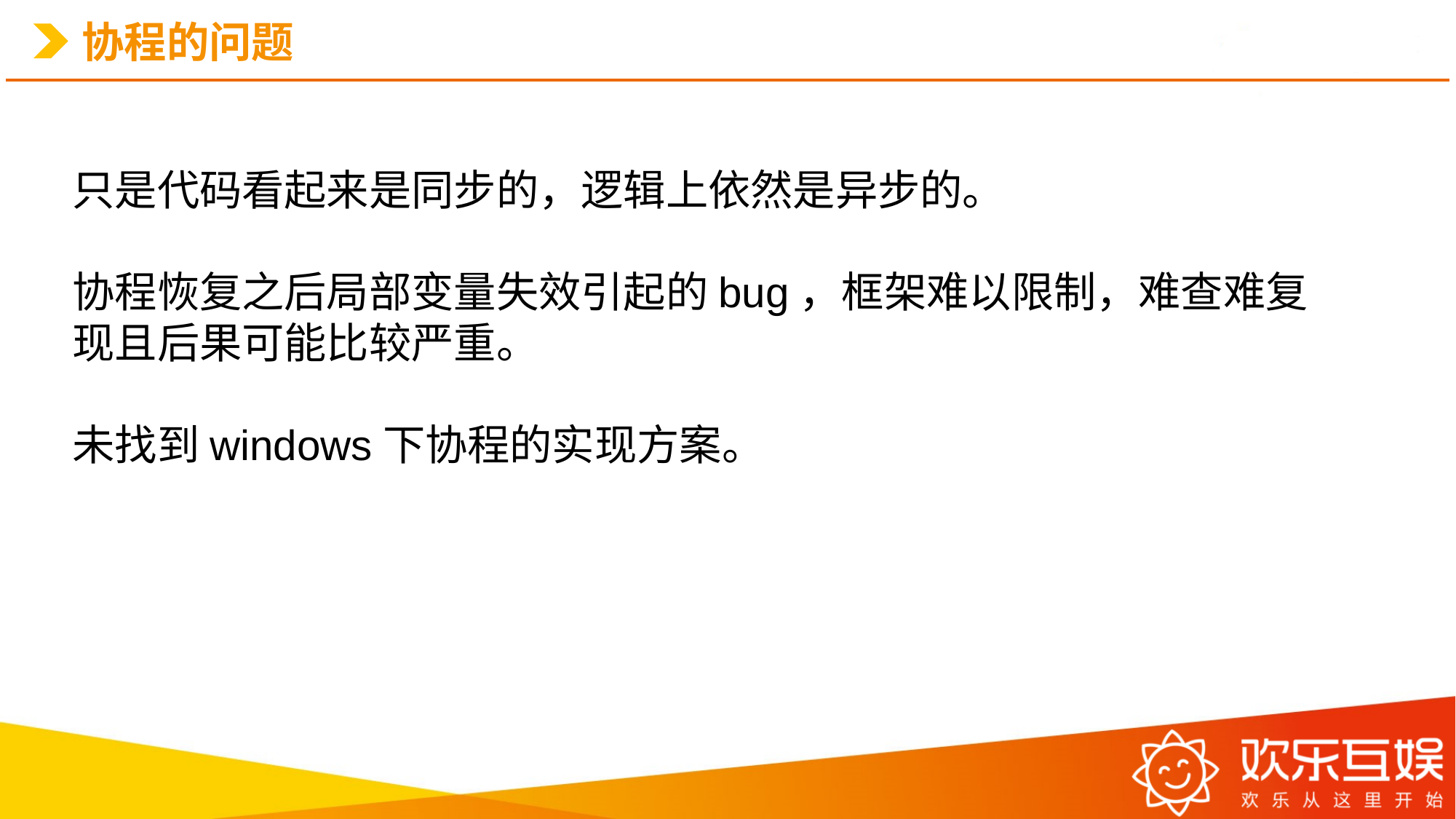

# 协程的问题
只是代码看起来是同步的，逻辑上依然是异步的。

协程恢复之后局部变量失效引起的bug，框架难以限制，难查难复现且后果可能比较严重。

未找到windows下协程的实现方案。